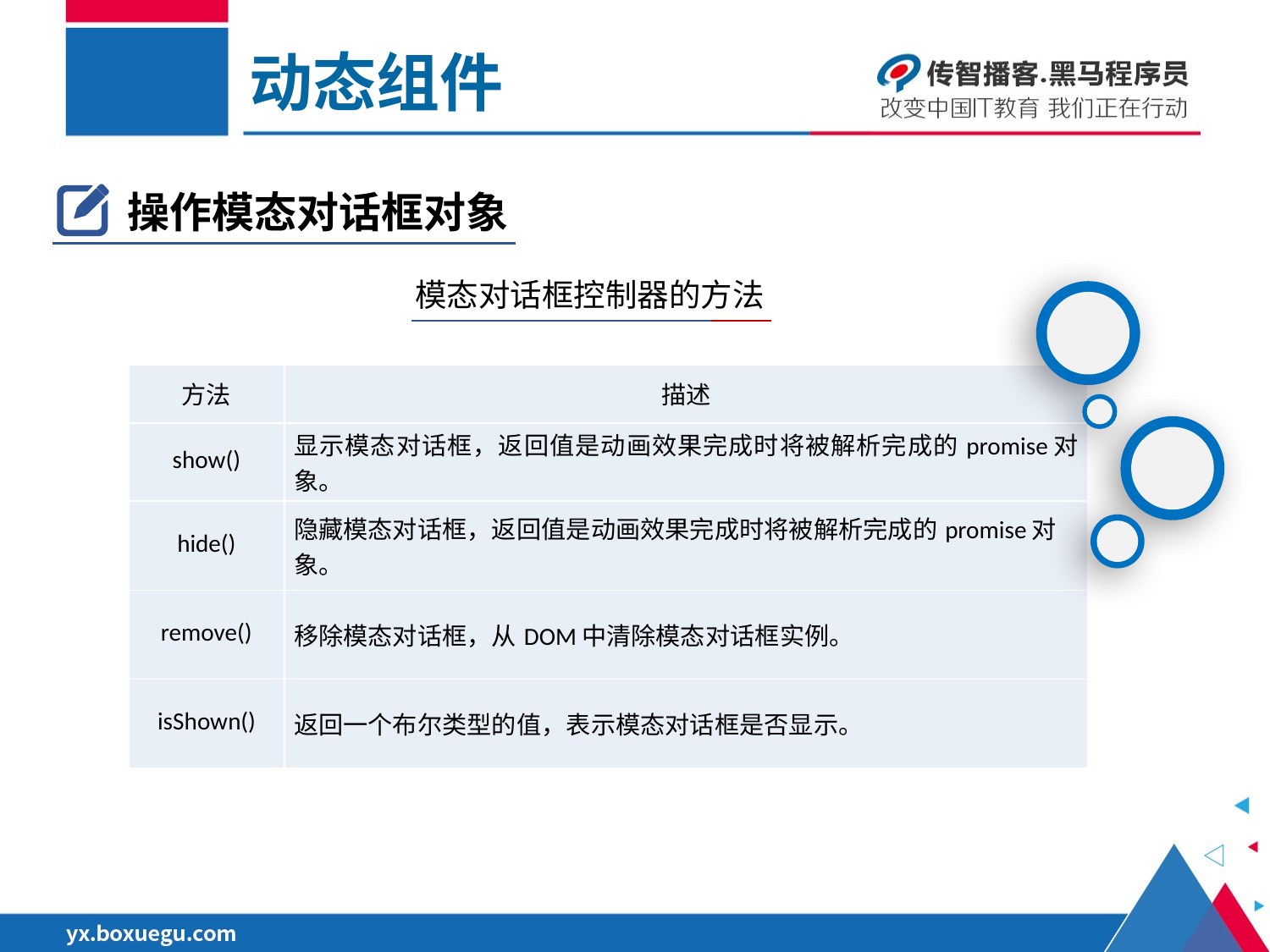

动态组件
操作模态对话框对象

模态对话框控制器的方法

| 方法 | 描述 |
| --- | --- |
| show() | 显示模态对话框，返回值是动画效果完成时将被解析完成的promise对象。 |
| hide() | 隐藏模态对话框，返回值是动画效果完成时将被解析完成的promise对象。 |
| remove() | 移除模态对话框，从DOM中清除模态对话框实例。 |
| isShown() | 返回一个布尔类型的值，表示模态对话框是否显示。 |